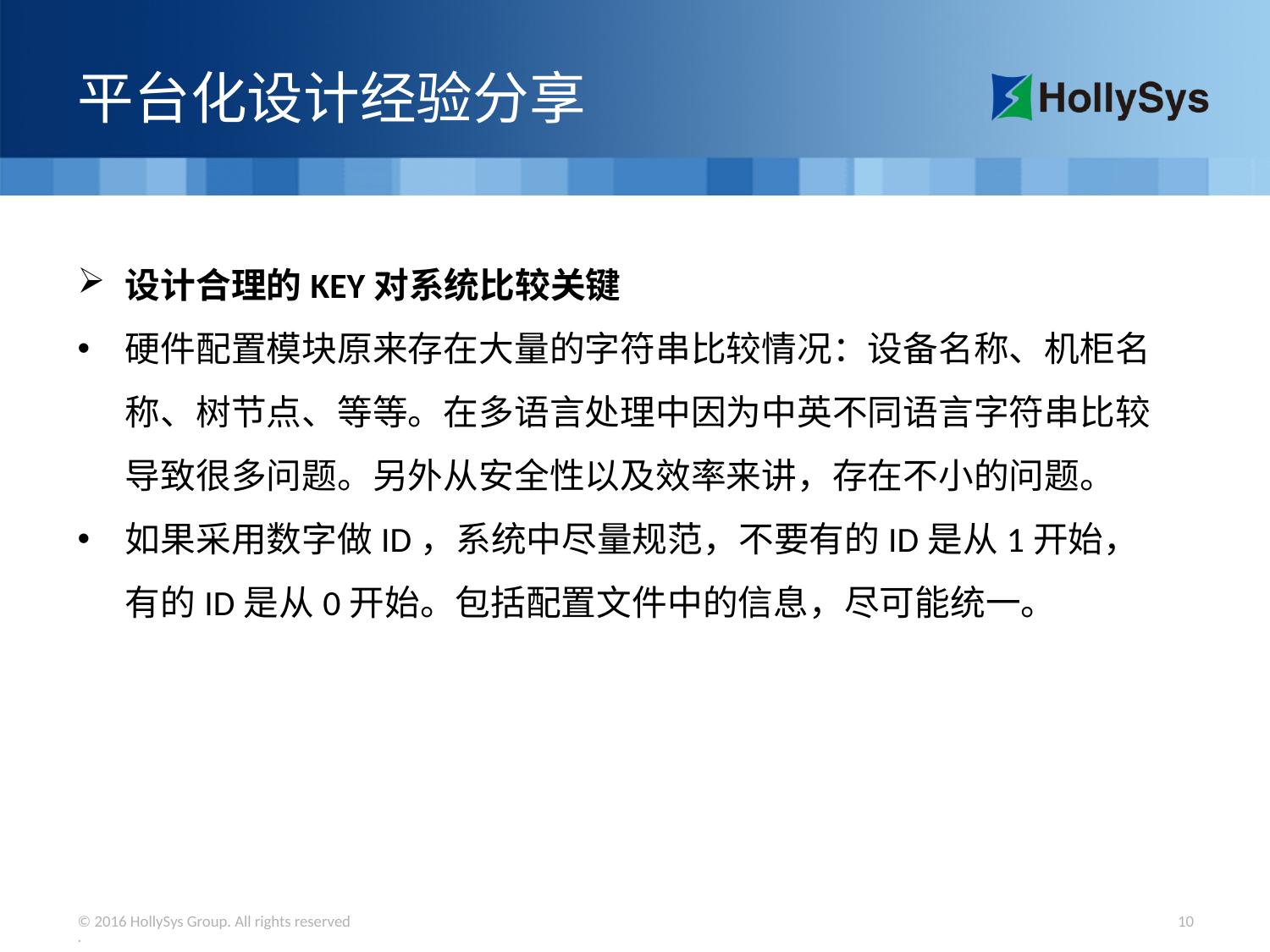

# 平台化设计经验分享
设计合理的KEY对系统比较关键
硬件配置模块原来存在大量的字符串比较情况：设备名称、机柜名称、树节点、等等。在多语言处理中因为中英不同语言字符串比较导致很多问题。另外从安全性以及效率来讲，存在不小的问题。
如果采用数字做ID，系统中尽量规范，不要有的ID是从1开始，有的ID是从0开始。包括配置文件中的信息，尽可能统一。

© 2016 HollySys Group. All rights reserved.
10